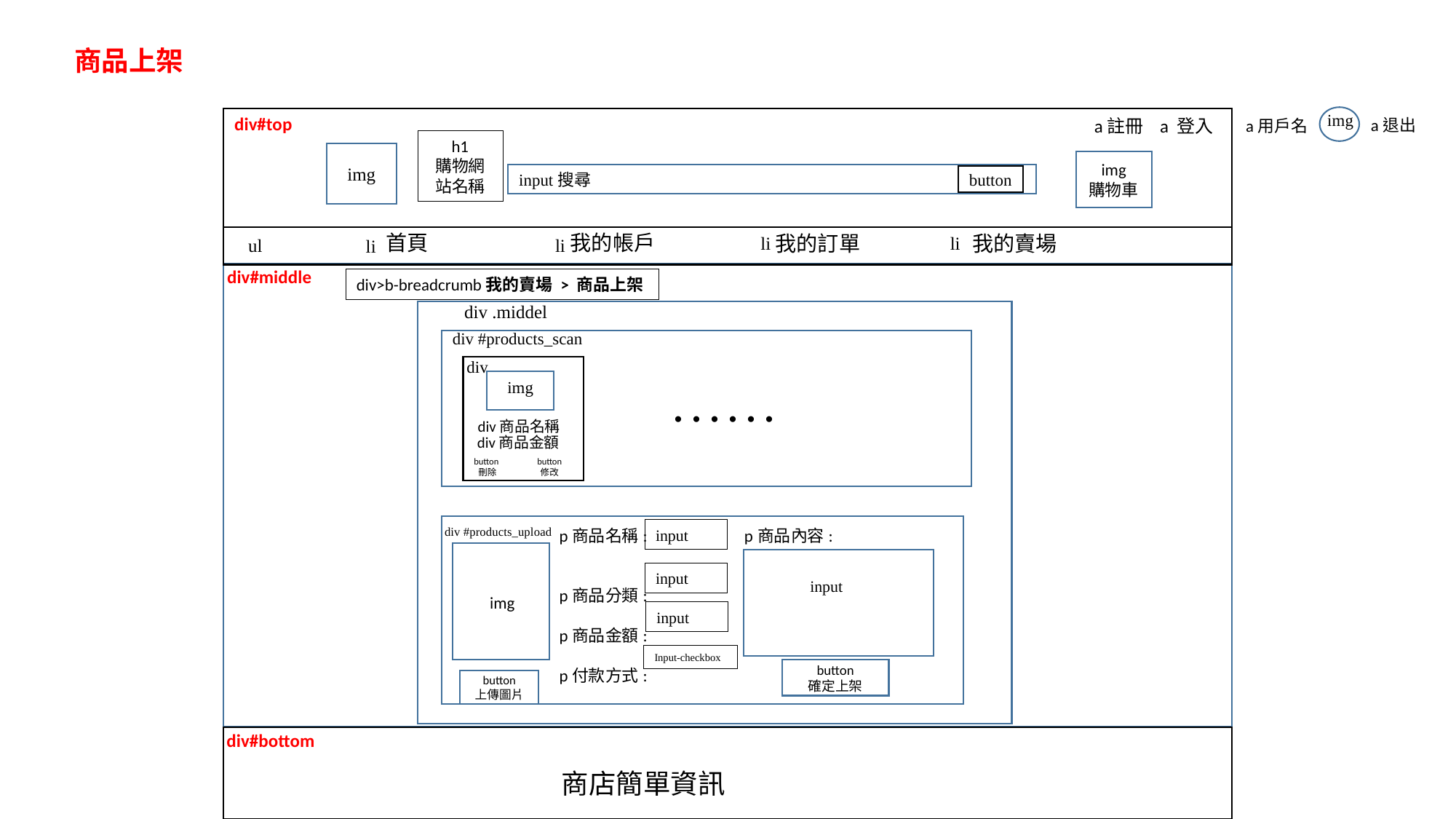

商品上架
img
div#top

a註冊   a 登入
a退出
a用戶名
h1
購物網站名稱
img
img
購物車
input搜尋
button
首頁
我的帳戶
我的訂單
我的賣場
li
li

li
ul
li
div#middle

div>b-breadcrumb我的賣場 > 商品上架
div .middel

div #products_scan

div

img
  . . . . . .
div商品名稱
div商品金額
button刪除
button
修改

div #products_upload
p商品名稱:	                    p商品內容:

p商品分類:

p商品金額:

p付款方式:

input

input
input
img
input
Input-checkbox
button
確定上架
button
上傳圖片
div#bottom

商店簡單資訊